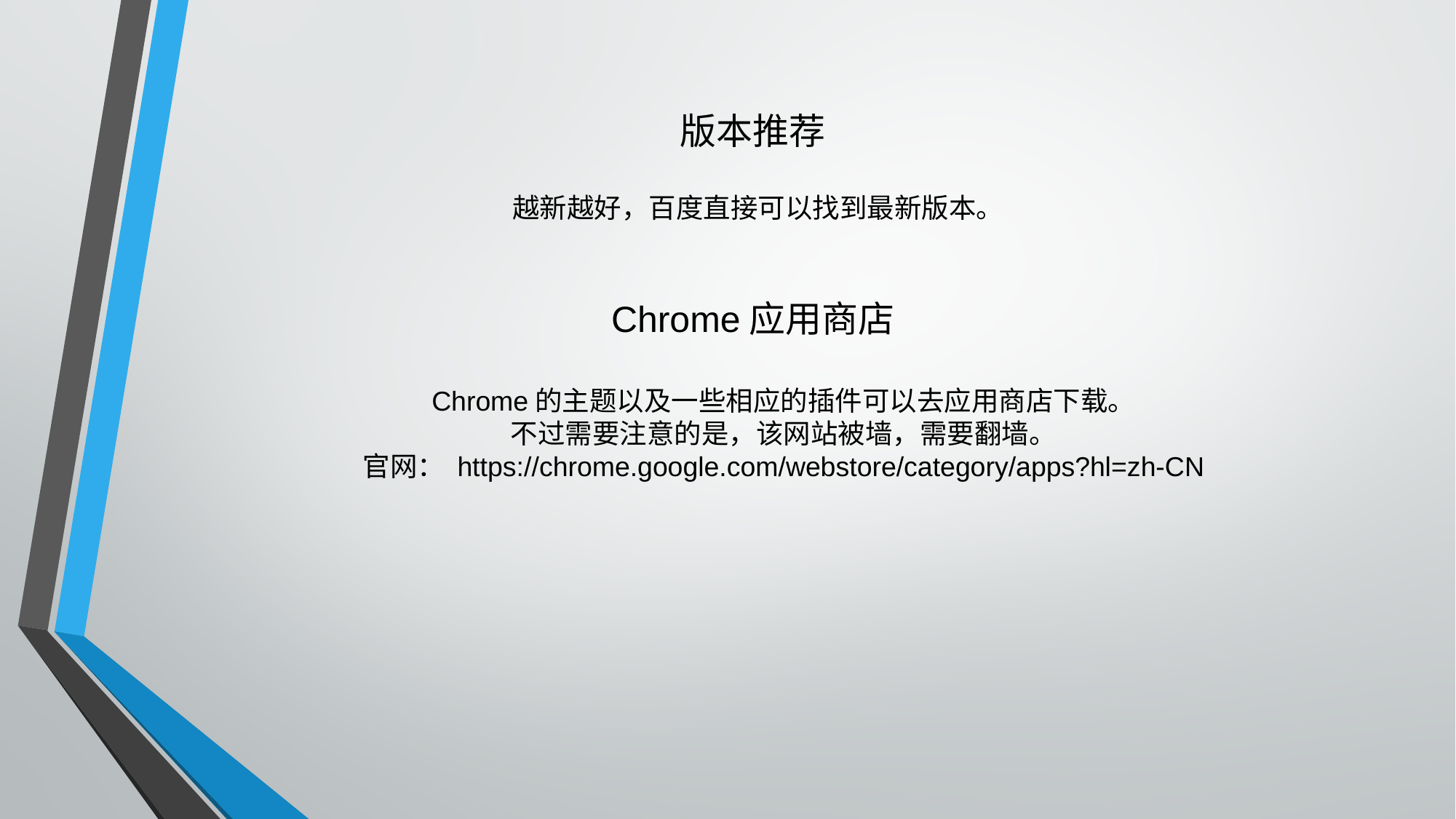

版本推荐
越新越好，百度直接可以找到最新版本。
Chrome应用商店
Chrome的主题以及一些相应的插件可以去应用商店下载。
不过需要注意的是，该网站被墙，需要翻墙。
官网： https://chrome.google.com/webstore/category/apps?hl=zh-CN